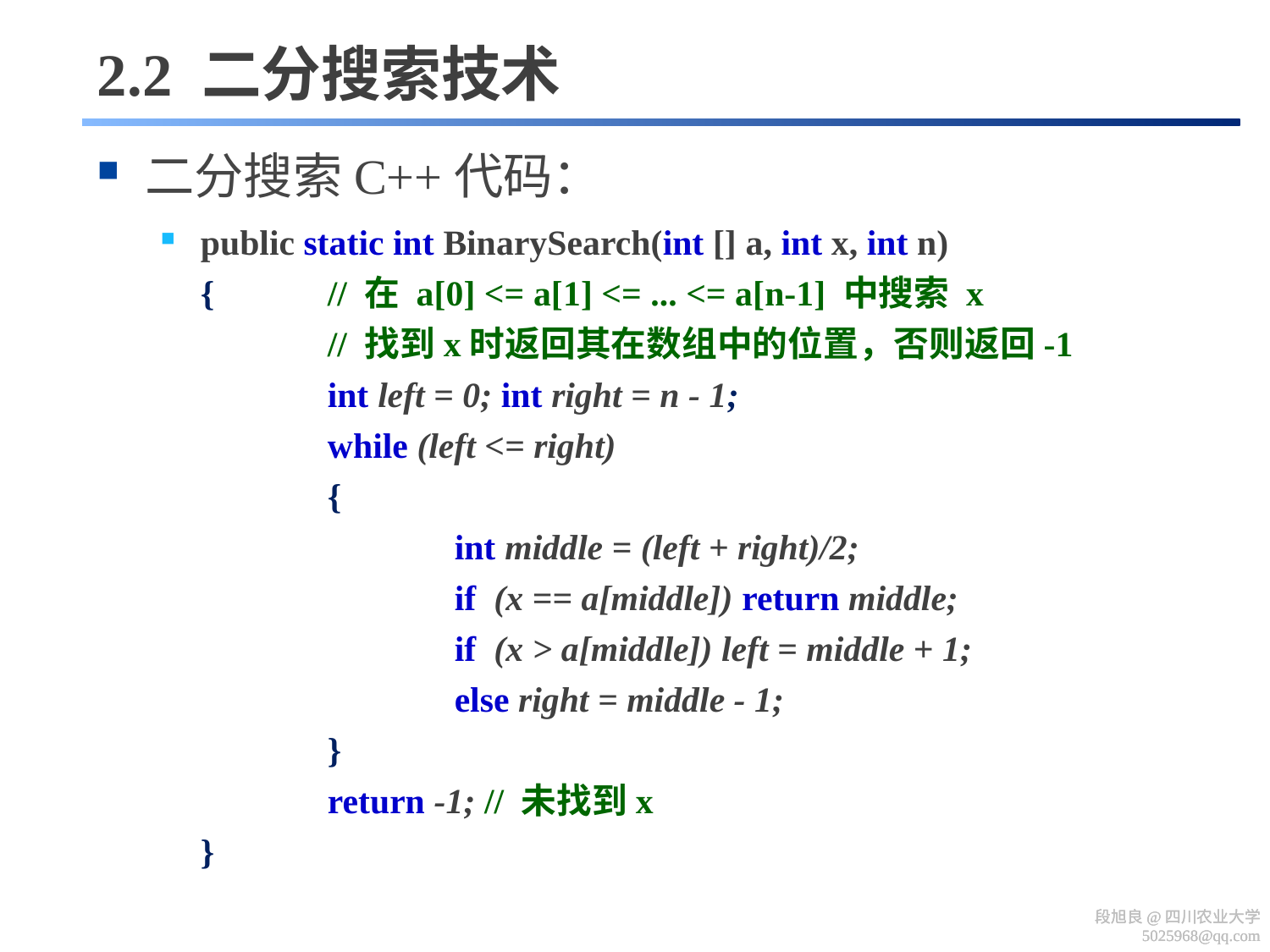

# 2.2 二分搜索技术
二分搜索C++代码：
public static int BinarySearch(int [] a, int x, int n)
{	// 在 a[0] <= a[1] <= ... <= a[n-1] 中搜索 x
 	// 找到x时返回其在数组中的位置，否则返回-1
	int left = 0; int right = n - 1;
	while (left <= right)
	{
		int middle = (left + right)/2;
		if  (x == a[middle]) return middle;
		if  (x > a[middle]) left = middle + 1;
		else right = middle - 1;
	}
	return -1; // 未找到x
}